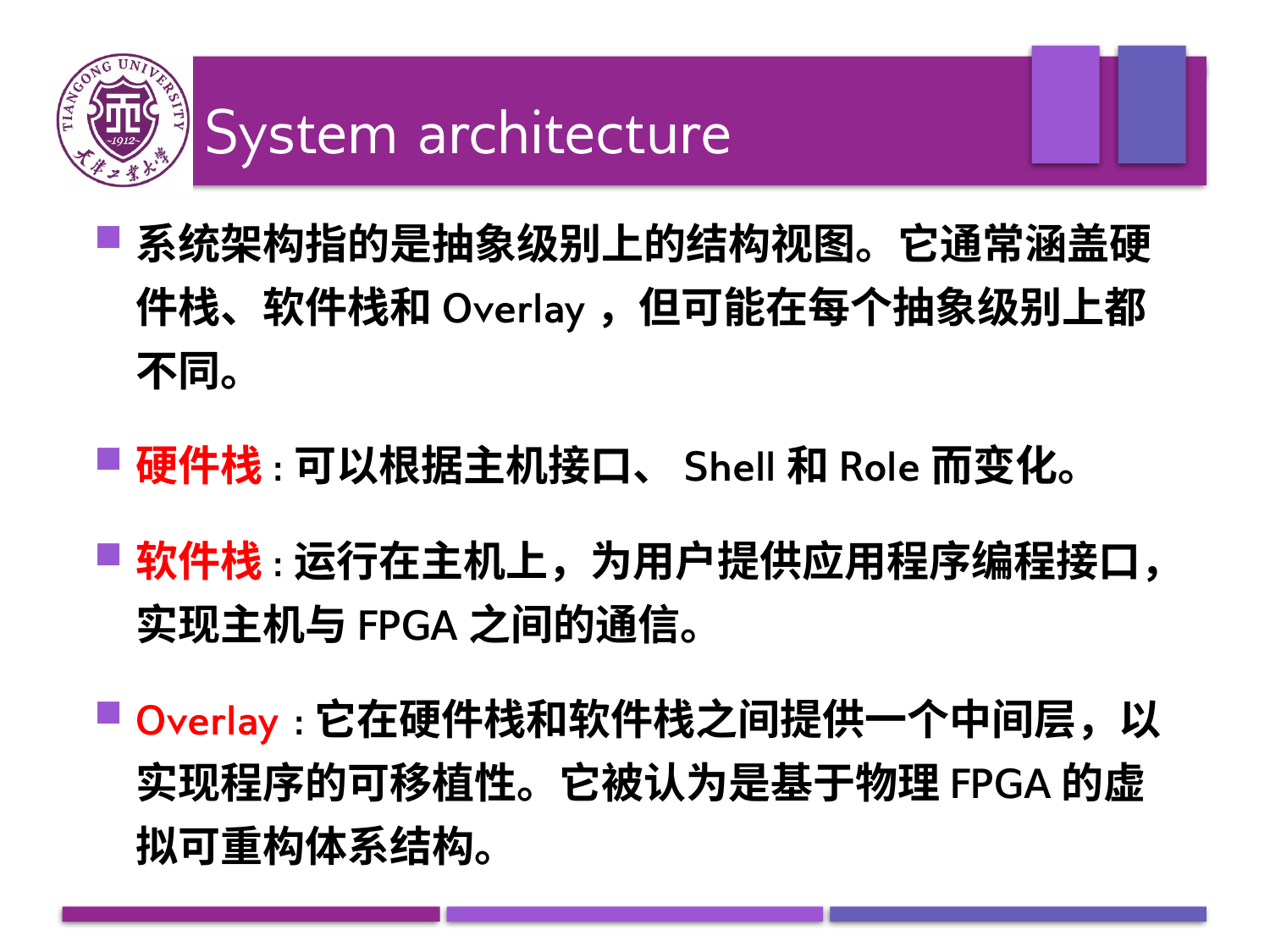

# System architecture
系统架构指的是抽象级别上的结构视图。它通常涵盖硬件栈、软件栈和Overlay，但可能在每个抽象级别上都不同。
硬件栈:可以根据主机接口、Shell和Role而变化。
软件栈:运行在主机上，为用户提供应用程序编程接口，实现主机与FPGA之间的通信。
Overlay :它在硬件栈和软件栈之间提供一个中间层，以实现程序的可移植性。它被认为是基于物理FPGA的虚拟可重构体系结构。